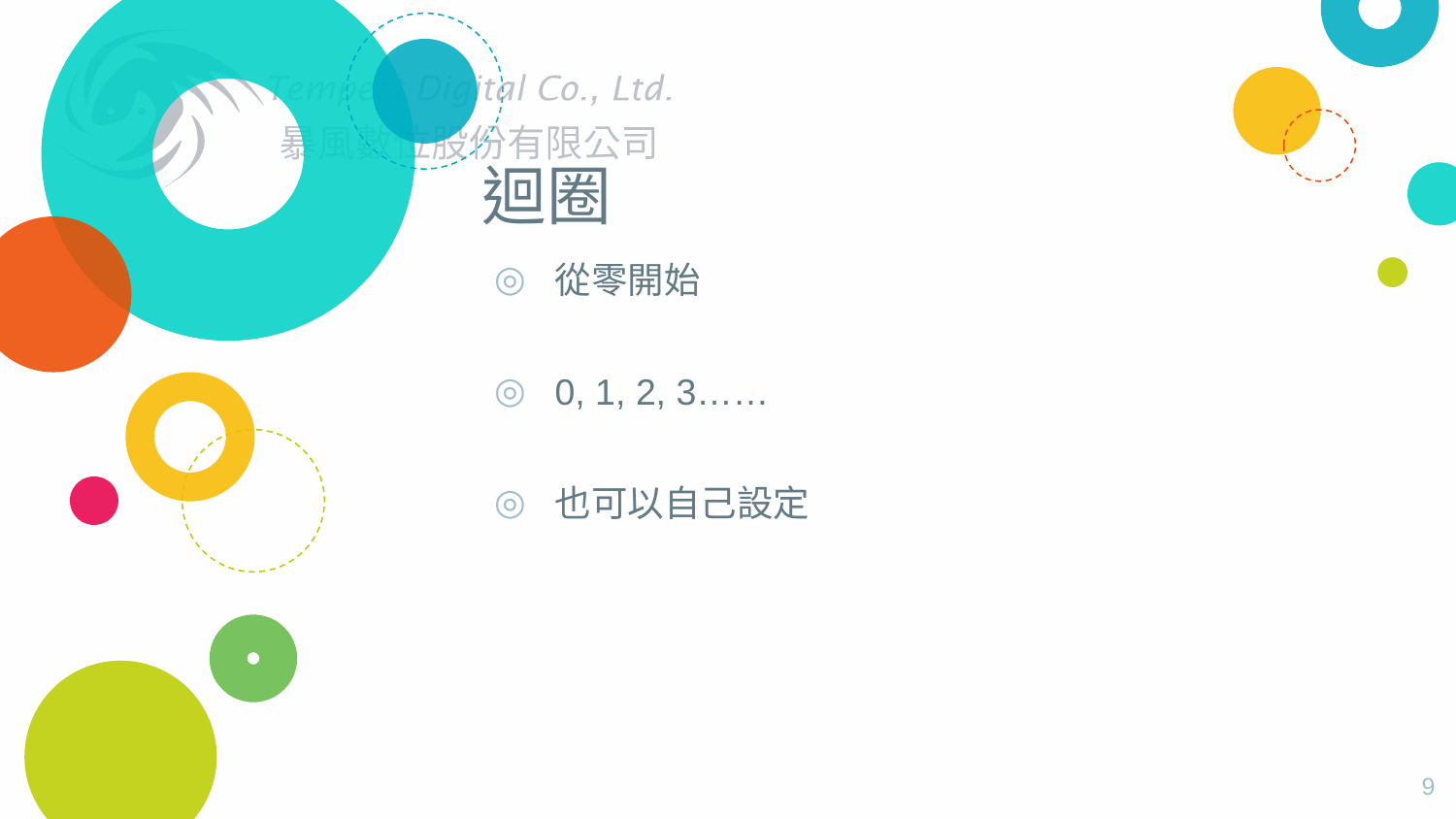

# 迴圈
從零開始

0, 1, 2, 3……

也可以自己設定
9